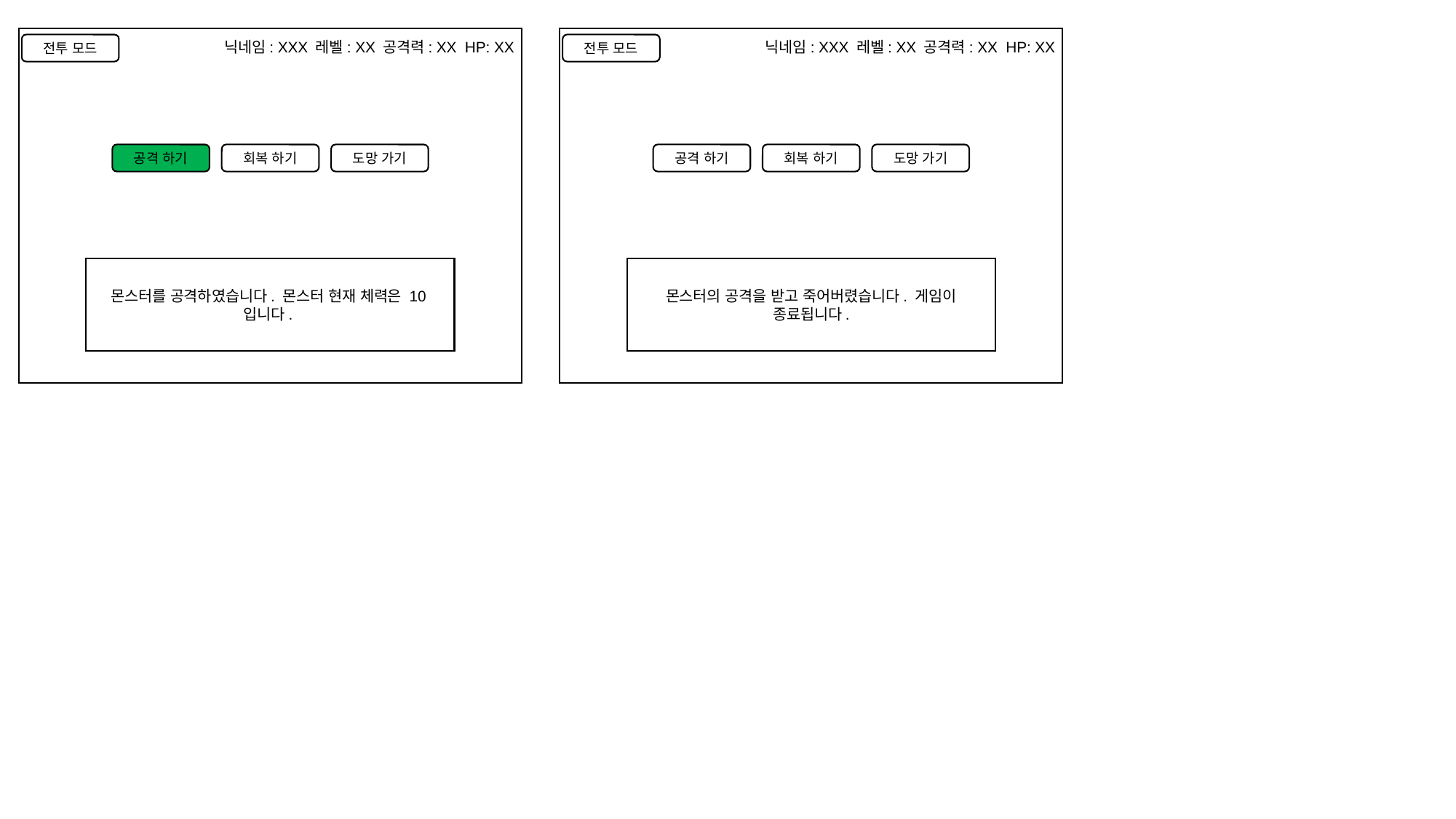

닉네임: XXX 레벨: XX 공격력: XX  HP: XX
닉네임: XXX 레벨: XX 공격력: XX  HP: XX
전투 모드
전투 모드
도망 가기
도망 가기
공격 하기
회복 하기
공격 하기
회복 하기
몬스터를 공격하였습니다. 몬스터 현재 체력은 10입니다.
몬스터의 공격을 받고 죽어버렸습니다. 게임이 종료됩니다.